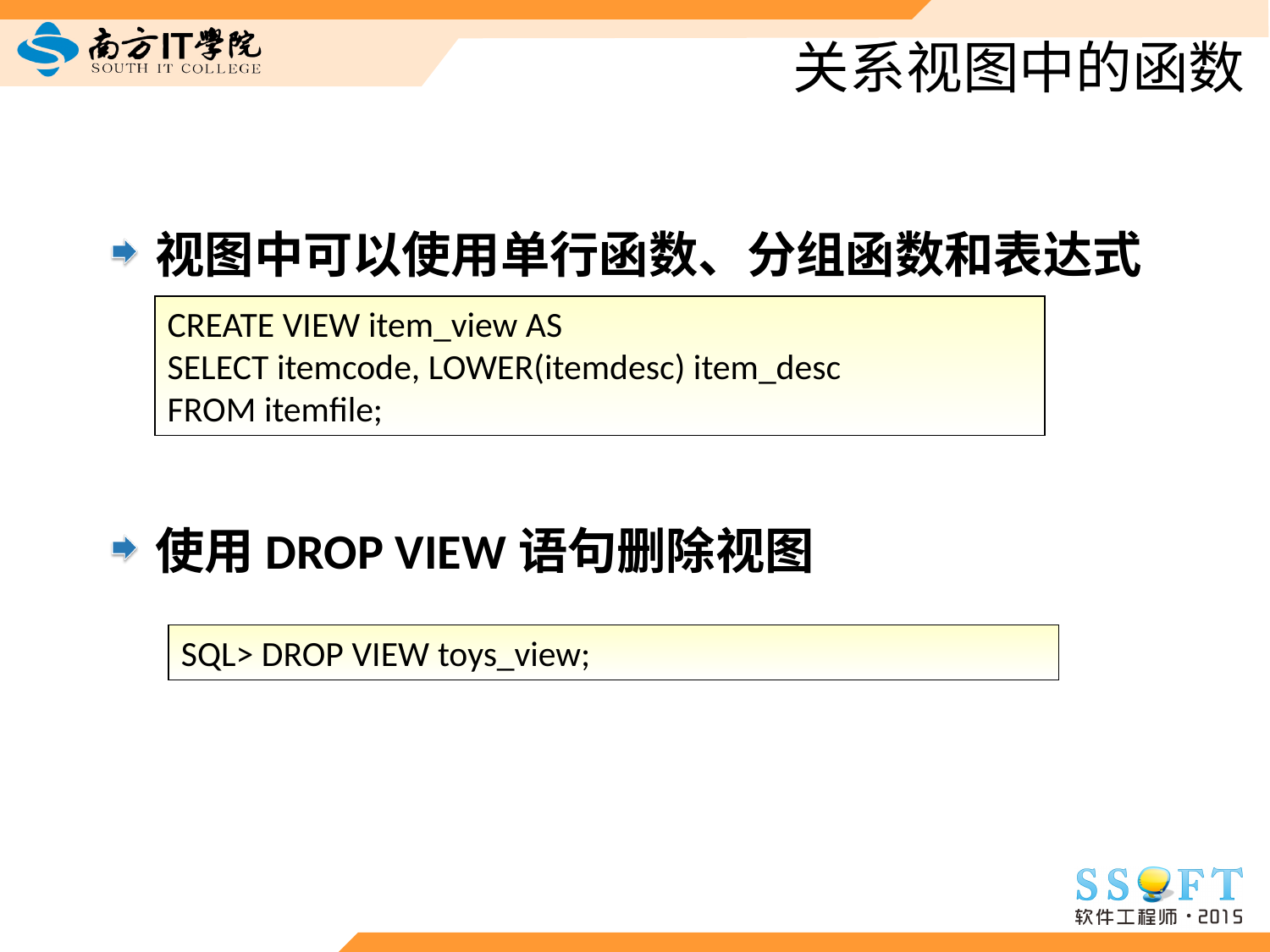

# 关系视图中的函数
视图中可以使用单行函数、分组函数和表达式

使用DROP VIEW语句删除视图
CREATE VIEW item_view AS
SELECT itemcode, LOWER(itemdesc) item_desc
FROM itemfile;
SQL> DROP VIEW toys_view;